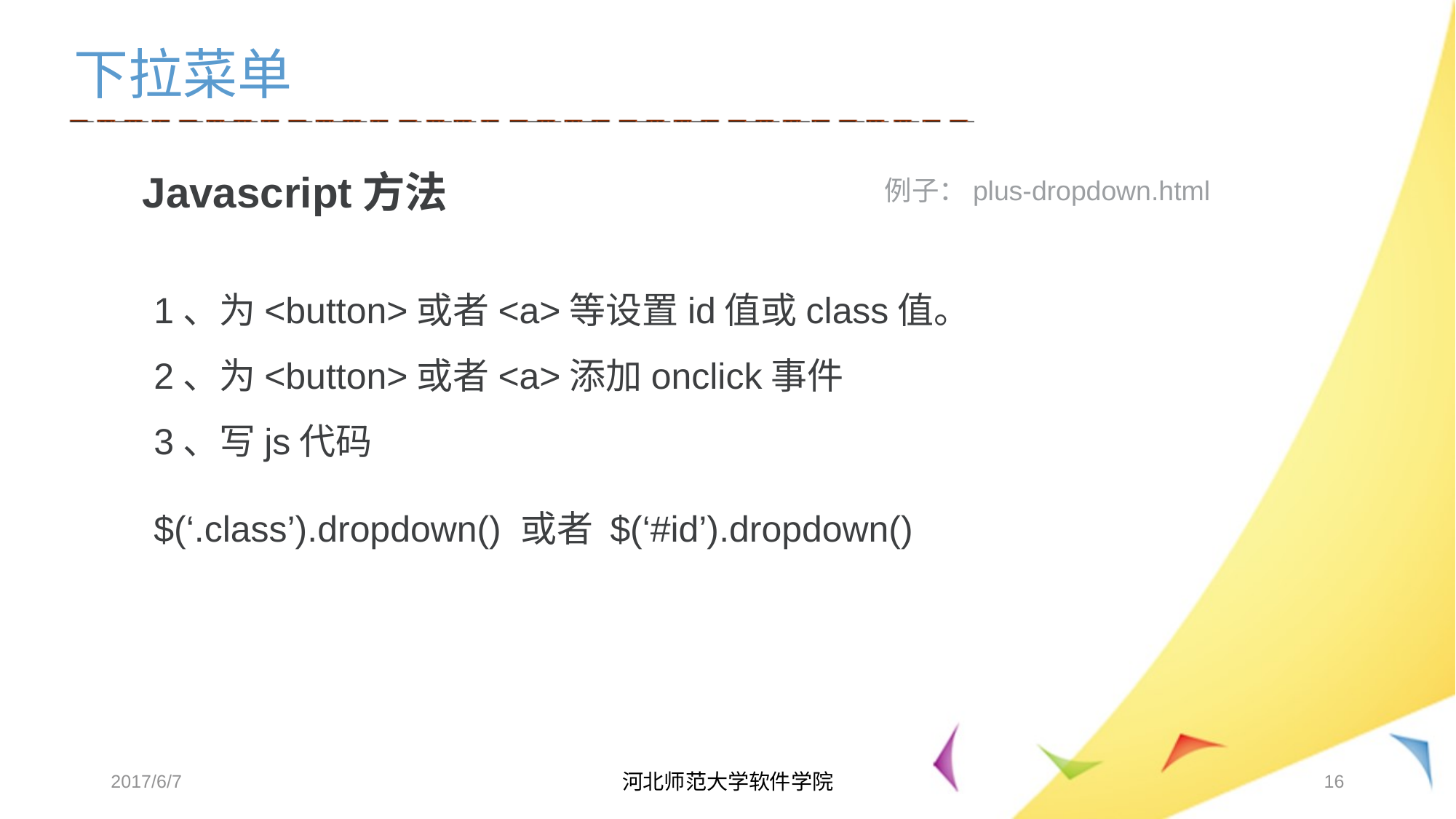

下拉菜单
Javascript方法
例子：plus-dropdown.html
1、为<button>或者<a>等设置id值或class值。
2、为<button>或者<a>添加onclick事件
3、写js代码
$(‘.class’).dropdown() 或者 $(‘#id’).dropdown()
2017/6/7
河北师范大学软件学院
16